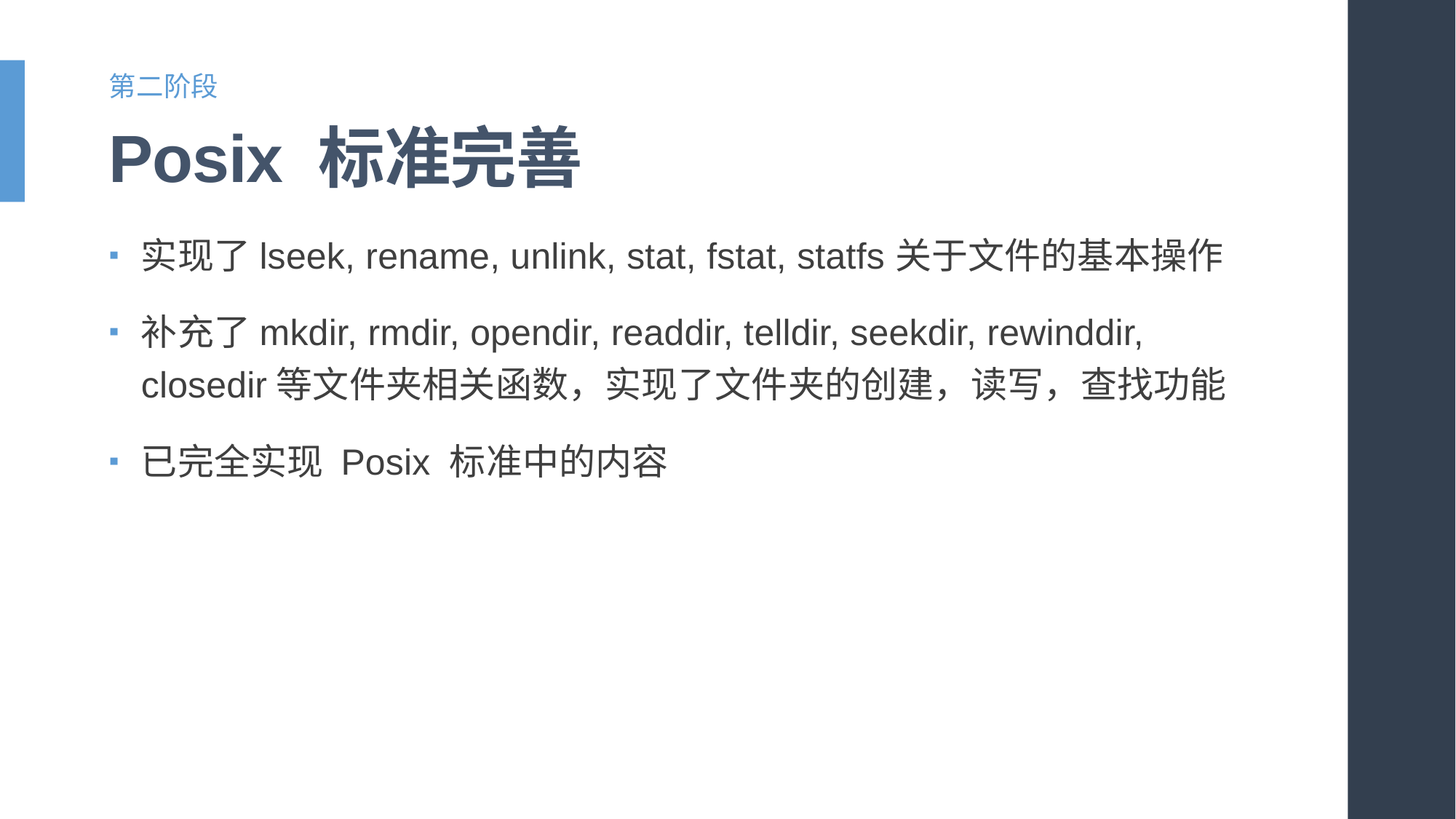

第二阶段
# Posix 标准完善
实现了lseek, rename, unlink, stat, fstat, statfs关于文件的基本操作
补充了mkdir, rmdir, opendir, readdir, telldir, seekdir, rewinddir, closedir等文件夹相关函数，实现了文件夹的创建，读写，查找功能
已完全实现 Posix 标准中的内容